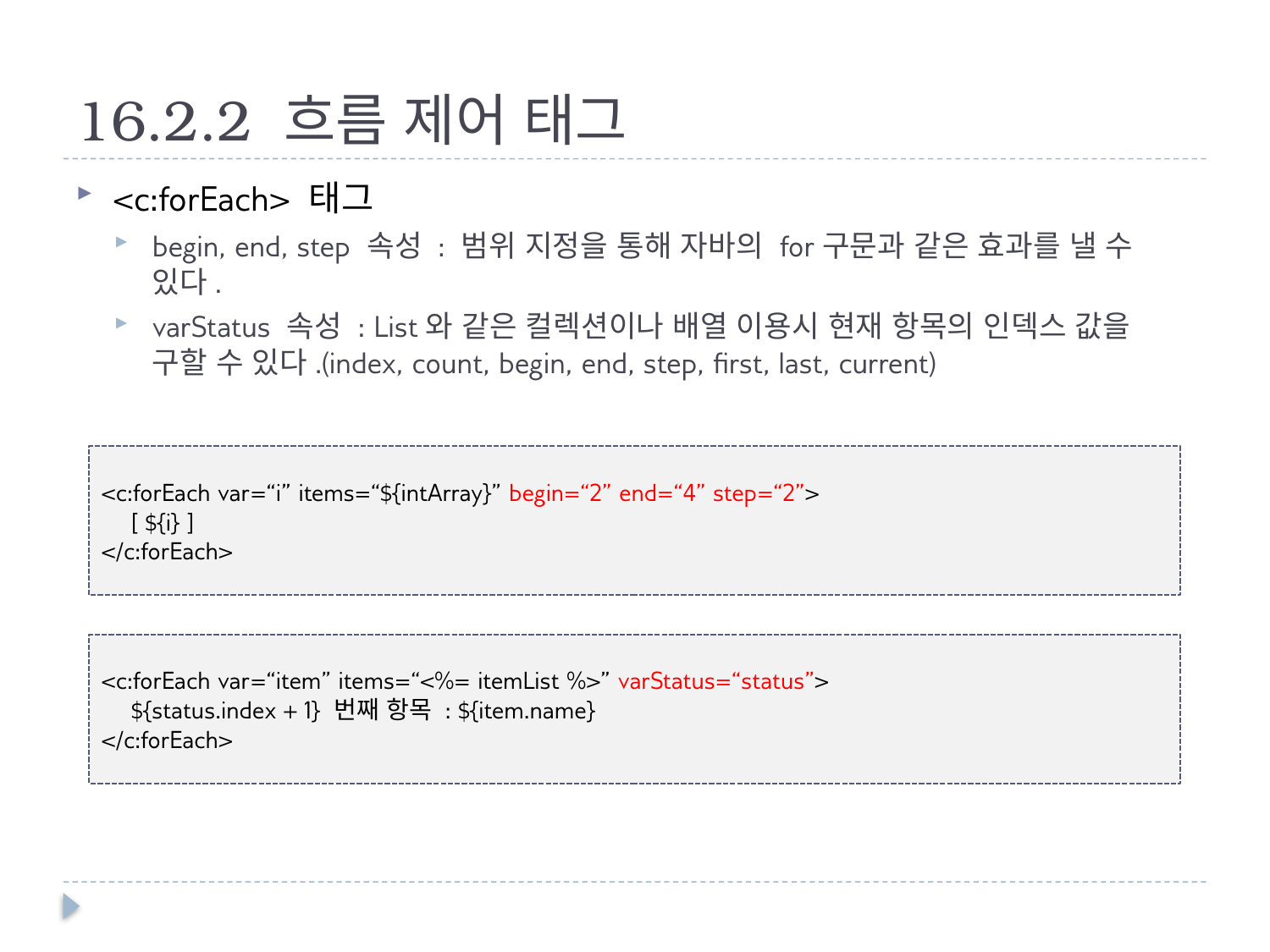

# 16.2.2 흐름 제어 태그
<c:forEach> 태그
begin, end, step 속성 : 범위 지정을 통해 자바의 for구문과 같은 효과를 낼 수 있다.
varStatus 속성 : List와 같은 컬렉션이나 배열 이용시 현재 항목의 인덱스 값을 구할 수 있다.(index, count, begin, end, step, first, last, current)
<c:forEach var=“i” items=“${intArray}” begin=“2” end=“4” step=“2”>
    [ ${i} ]
</c:forEach>
<c:forEach var=“item” items=“<%= itemList %>” varStatus=“status”>
    ${status.index + 1} 번째 항목 : ${item.name}
</c:forEach>